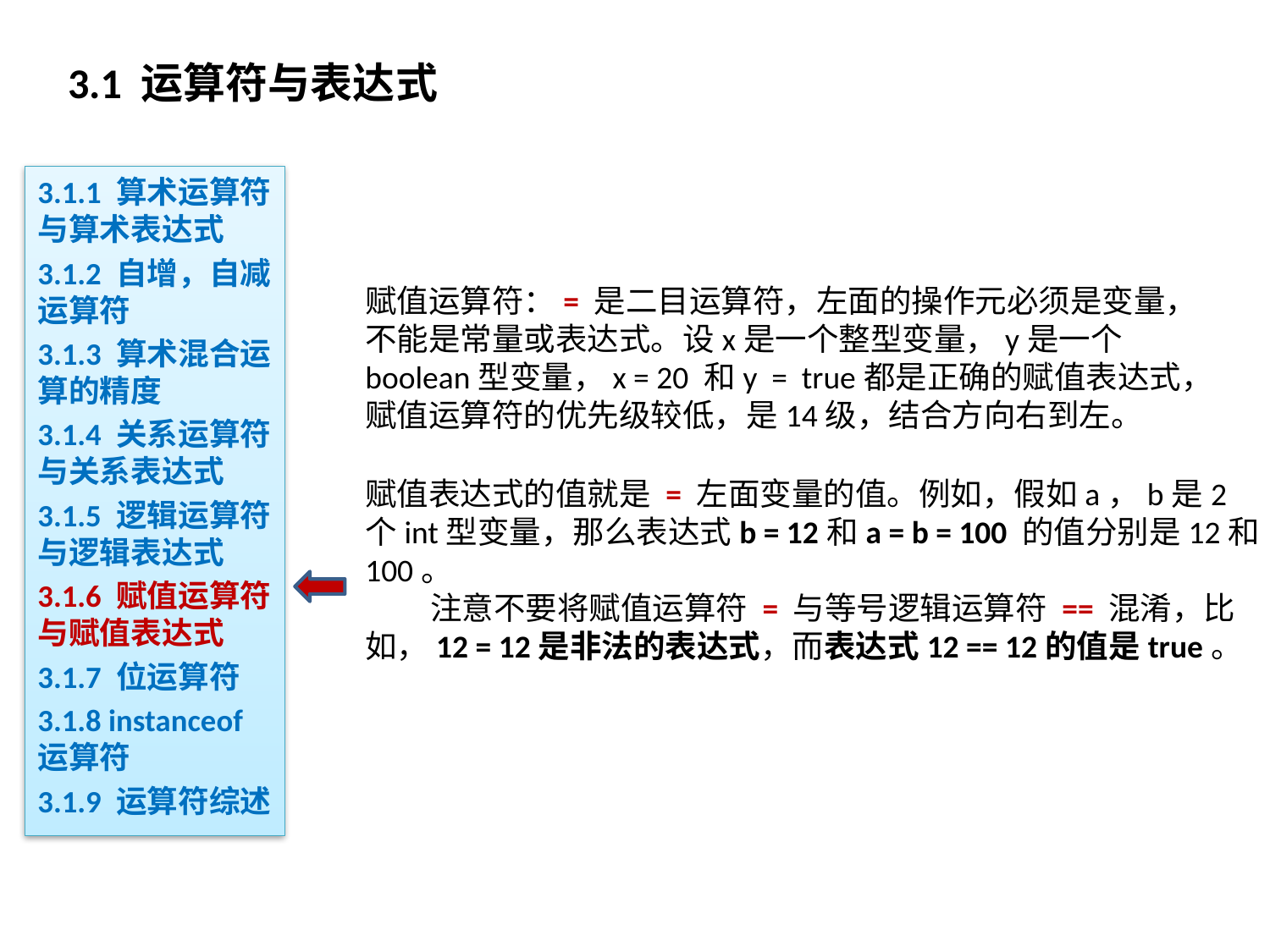

# 3.1 运算符与表达式
3.1.1 算术运算符与算术表达式
3.1.2 自增，自减运算符
3.1.3 算术混合运算的精度
3.1.4 关系运算符与关系表达式
3.1.5 逻辑运算符与逻辑表达式
3.1.6 赋值运算符与赋值表达式
3.1.7 位运算符
3.1.8 instanceof 运算符
3.1.9 运算符综述

赋值运算符：= 是二目运算符，左面的操作元必须是变量，不能是常量或表达式。设x是一个整型变量，y是一个boolean型变量，x = 20 和y  =  true都是正确的赋值表达式，赋值运算符的优先级较低，是14级，结合方向右到左。
赋值表达式的值就是 = 左面变量的值。例如，假如a，b是2个int型变量，那么表达式b = 12和a = b = 100 的值分别是12和100。
        注意不要将赋值运算符 = 与等号逻辑运算符 == 混淆，比如，12 = 12是非法的表达式，而表达式12 == 12的值是true。